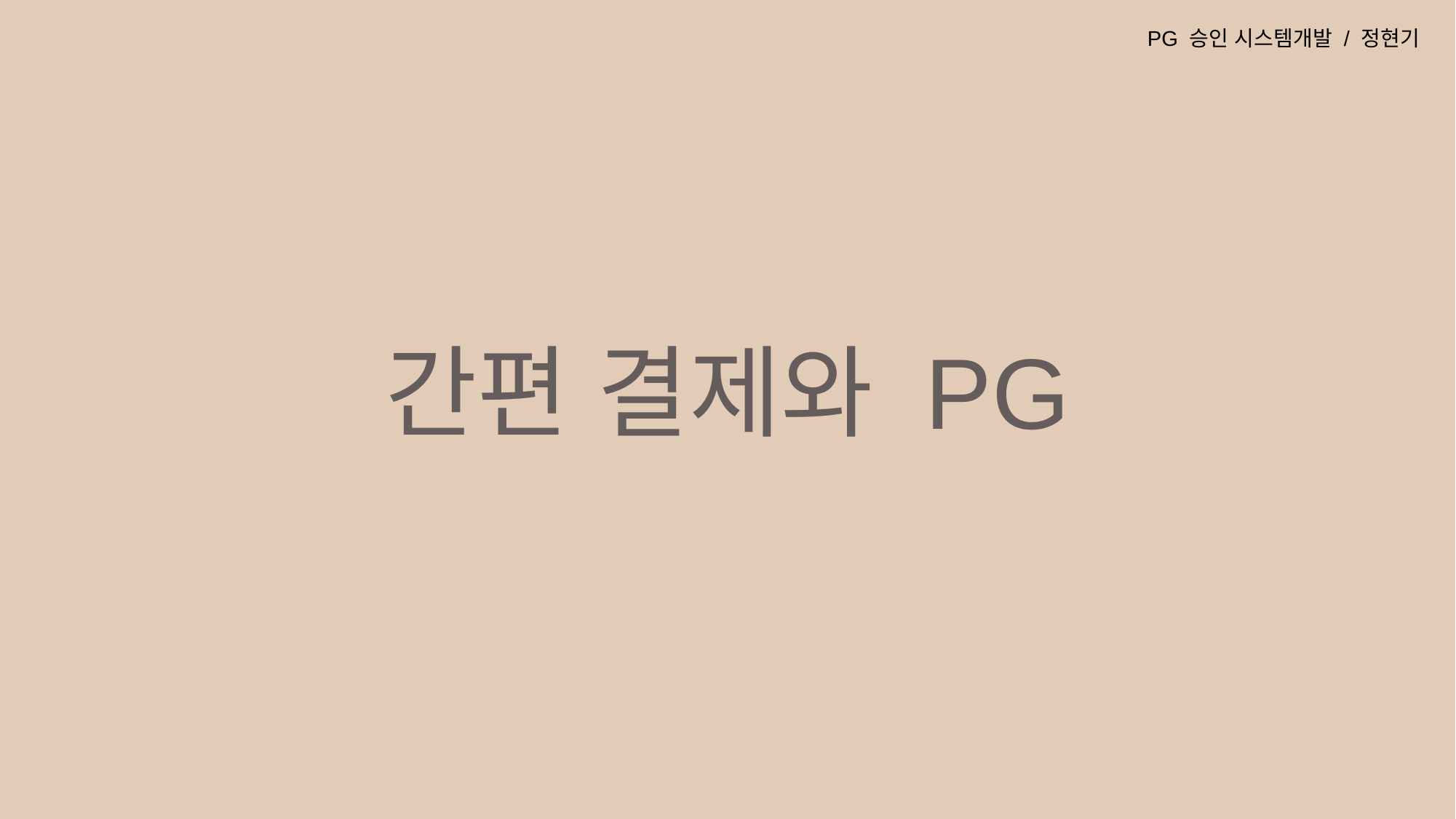

PG 승인 시스템개발 / 정현기
간편 결제와 PG